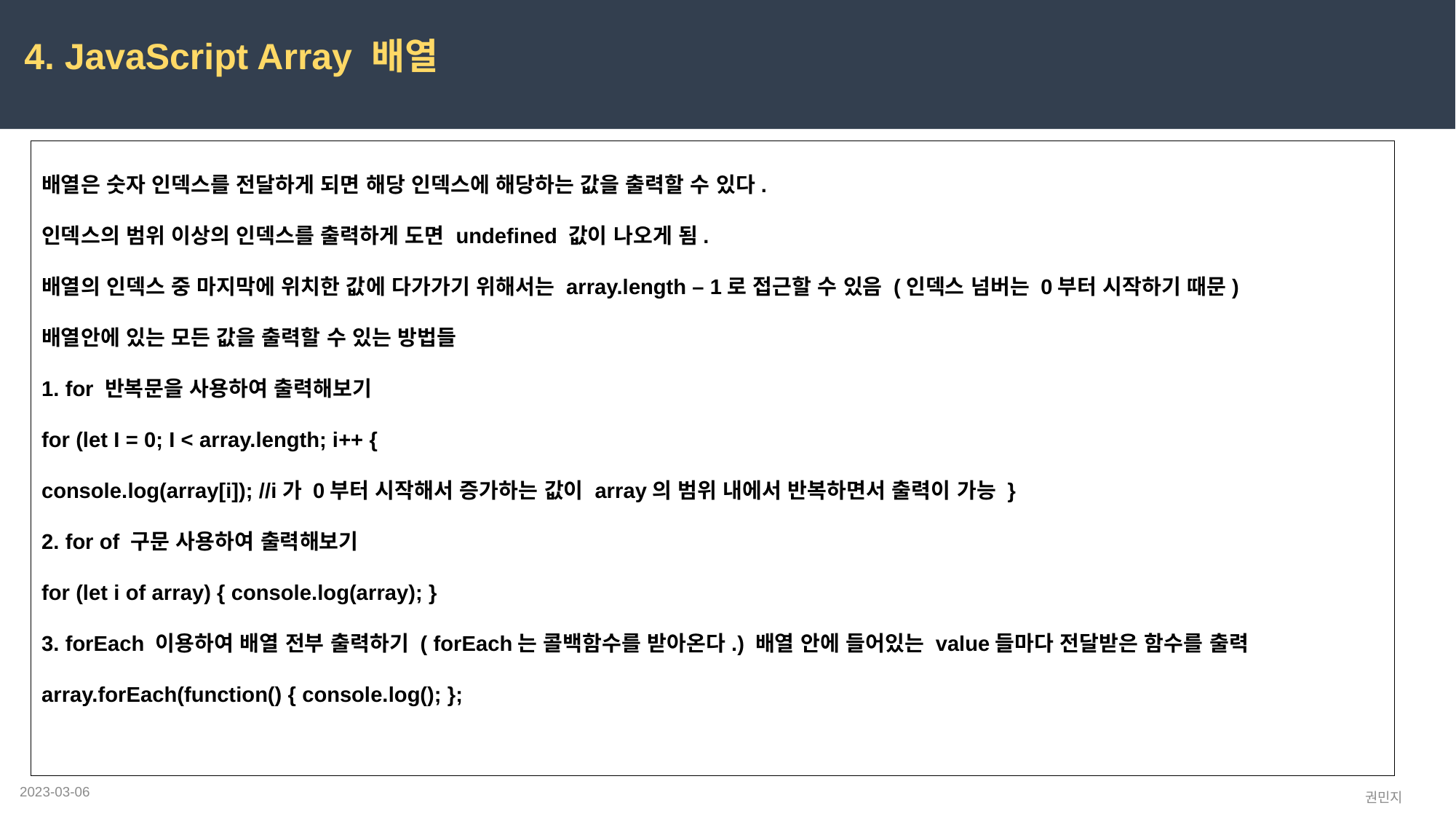

4. JavaScript Array 배열
배열은 숫자 인덱스를 전달하게 되면 해당 인덱스에 해당하는 값을 출력할 수 있다.
인덱스의 범위 이상의 인덱스를 출력하게 도면 undefined 값이 나오게 됨.
배열의 인덱스 중 마지막에 위치한 값에 다가가기 위해서는 array.length – 1로 접근할 수 있음 (인덱스 넘버는 0부터 시작하기 때문)
배열안에 있는 모든 값을 출력할 수 있는 방법들
1. for 반복문을 사용하여 출력해보기
for (let I = 0; I < array.length; i++ {
console.log(array[i]); //i가 0부터 시작해서 증가하는 값이 array의 범위 내에서 반복하면서 출력이 가능 }
2. for of 구문 사용하여 출력해보기
for (let i of array) { console.log(array); }
3. forEach 이용하여 배열 전부 출력하기 ( forEach는 콜백함수를 받아온다.) 배열 안에 들어있는 value들마다 전달받은 함수를 출력
array.forEach(function() { console.log(); };

2023-03-06
권민지